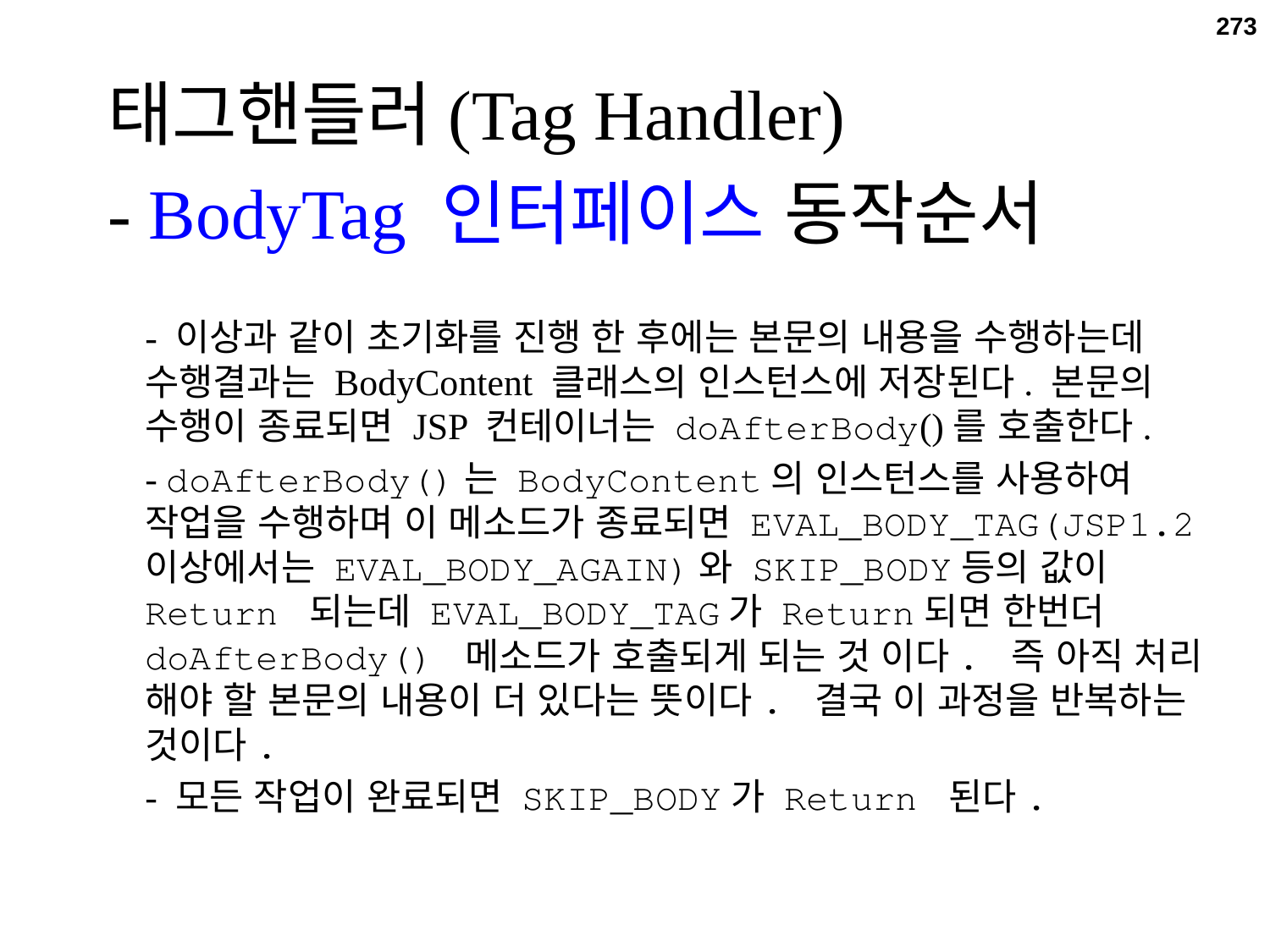

273
태그핸들러(Tag Handler)
- BodyTag 인터페이스 동작순서

	- 이상과 같이 초기화를 진행 한 후에는 본문의 내용을 수행하는데 수행결과는 BodyContent 클래스의 인스턴스에 저장된다. 본문의 수행이 종료되면 JSP 컨테이너는 doAfterBody()를 호출한다.
	- doAfterBody()는 BodyContent의 인스턴스를 사용하여 작업을 수행하며 이 메소드가 종료되면 EVAL_BODY_TAG(JSP1.2이상에서는 EVAL_BODY_AGAIN)와 SKIP_BODY등의 값이 Return 되는데 EVAL_BODY_TAG가 Return되면 한번더 doAfterBody() 메소드가 호출되게 되는 것 이다. 즉 아직 처리 해야 할 본문의 내용이 더 있다는 뜻이다. 결국 이 과정을 반복하는 것이다.
	- 모든 작업이 완료되면 SKIP_BODY가 Return 된다.